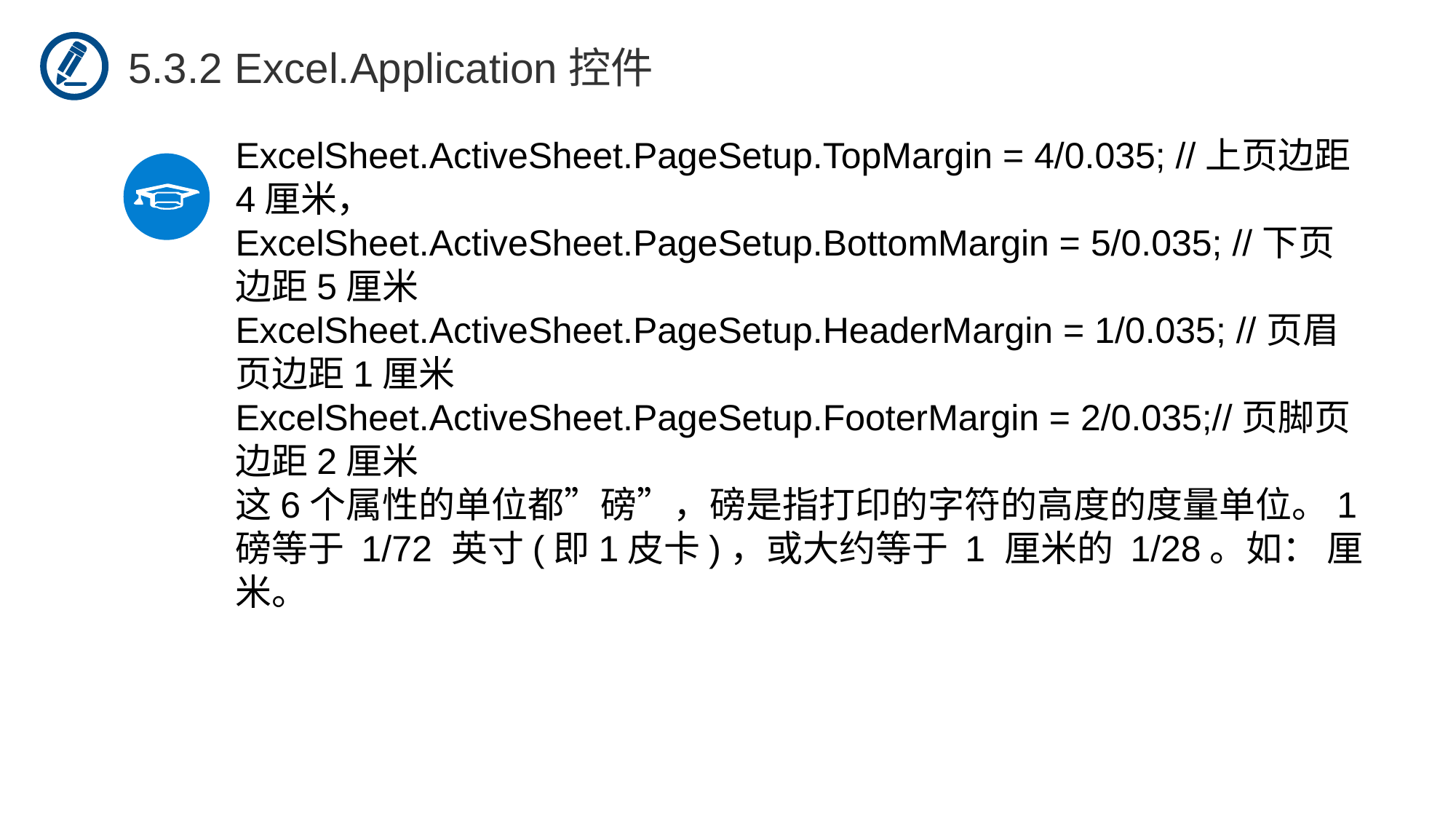

5.3.2 Excel.Application控件
ExcelSheet.ActiveSheet.PageSetup.TopMargin = 4/0.035; //上页边距4厘米，
ExcelSheet.ActiveSheet.PageSetup.BottomMargin = 5/0.035; //下页边距5厘米
ExcelSheet.ActiveSheet.PageSetup.HeaderMargin = 1/0.035; //页眉页边距1厘米
ExcelSheet.ActiveSheet.PageSetup.FooterMargin = 2/0.035;//页脚页边距2厘米
这6个属性的单位都”磅”，磅是指打印的字符的高度的度量单位。1 磅等于 1/72 英寸(即1皮卡)，或大约等于 1 厘米的 1/28。如： 厘米。